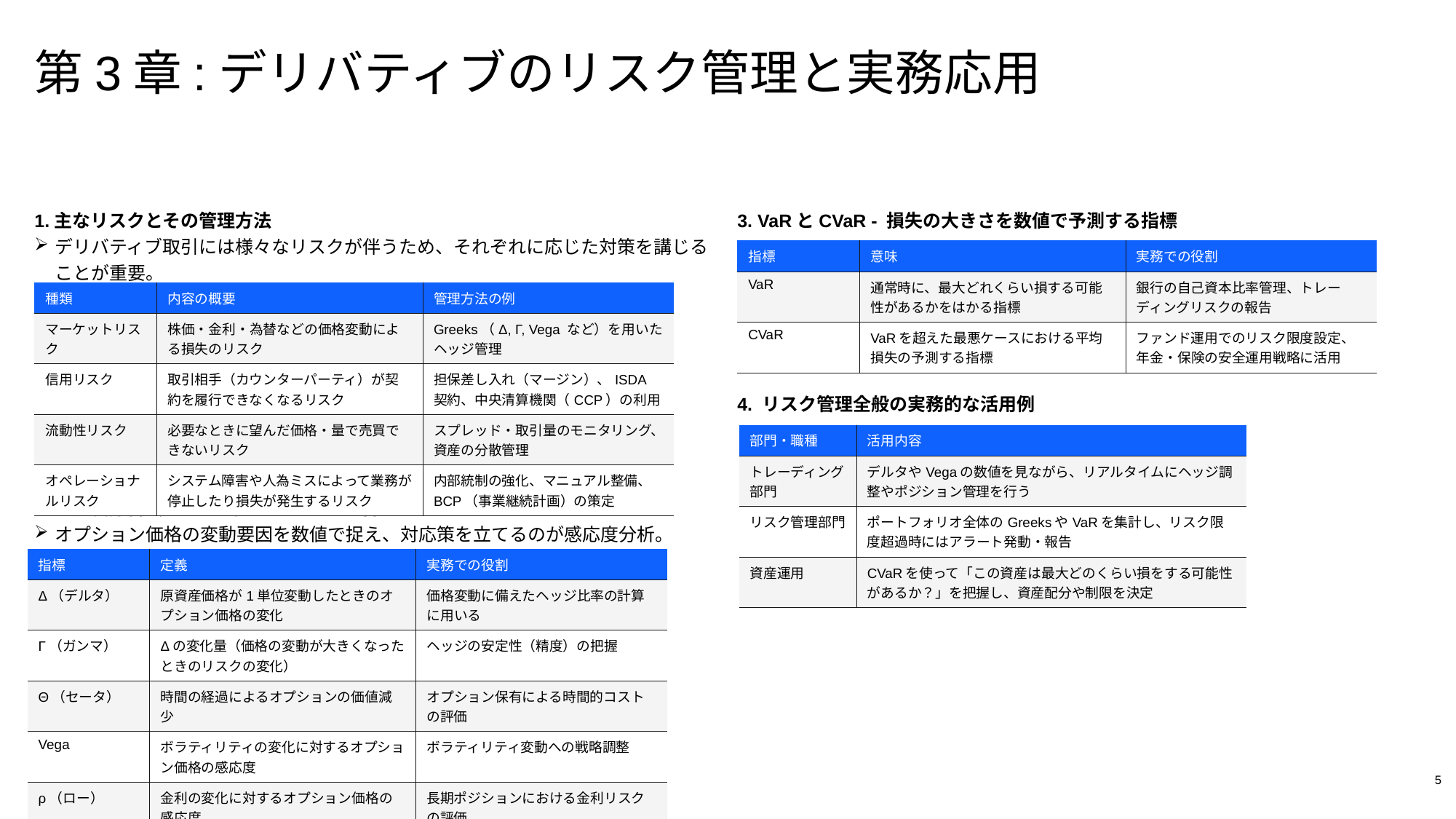

# 第3章:デリバティブのリスク管理と実務応用
1.主なリスクとその管理方法
デリバティブ取引には様々なリスクが伴うため、それぞれに応じた対策を講じることが重要。

2.感応度分析（Greeks）によるリスク管理
オプション価格の変動要因を数値で捉え、対応策を立てるのが感応度分析。

3. VaRとCVaR - 損失の大きさを数値で予測する指標

4. リスク管理全般の実務的な活用例

| 指標 | 意味 | 実務での役割 |
| --- | --- | --- |
| VaR | 通常時に、最大どれくらい損する可能性があるかをはかる指標 | 銀行の自己資本比率管理、トレーディングリスクの報告 |
| CVaR | VaRを超えた最悪ケースにおける平均損失の予測する指標 | ファンド運用でのリスク限度設定、年金・保険の安全運用戦略に活用 |
| 種類 | 内容の概要 | 管理方法の例 |
| --- | --- | --- |
| マーケットリスク | 株価・金利・為替などの価格変動による損失のリスク | Greeks（Δ, Γ, Vega など）を用いたヘッジ管理 |
| 信用リスク | 取引相手（カウンターパーティ）が契約を履行できなくなるリスク | 担保差し入れ（マージン）、ISDA契約、中央清算機関（CCP）の利用 |
| 流動性リスク | 必要なときに望んだ価格・量で売買できないリスク | スプレッド・取引量のモニタリング、資産の分散管理 |
| オペレーショナルリスク | システム障害や人為ミスによって業務が停止したり損失が発生するリスク | 内部統制の強化、マニュアル整備、BCP（事業継続計画）の策定 |
| 部門・職種 | 活用内容 |
| --- | --- |
| トレーディング部門 | デルタやVegaの数値を見ながら、リアルタイムにヘッジ調整やポジション管理を行う |
| リスク管理部門 | ポートフォリオ全体のGreeksやVaRを集計し、リスク限度超過時にはアラート発動・報告 |
| 資産運用 | CVaRを使って「この資産は最大どのくらい損をする可能性があるか？」を把握し、資産配分や制限を決定 |
| 指標 | 定義 | 実務での役割 |
| --- | --- | --- |
| Δ（デルタ） | 原資産価格が1単位変動したときのオプション価格の変化 | 価格変動に備えたヘッジ比率の計算に用いる |
| Γ（ガンマ） | Δの変化量（価格の変動が大きくなったときのリスクの変化） | ヘッジの安定性（精度）の把握 |
| Θ（セータ） | 時間の経過によるオプションの価値減少 | オプション保有による時間的コストの評価 |
| Vega | ボラティリティの変化に対するオプション価格の感応度 | ボラティリティ変動への戦略調整 |
| ρ（ロー） | 金利の変化に対するオプション価格の感応度 | 長期ポジションにおける金利リスクの評価 |